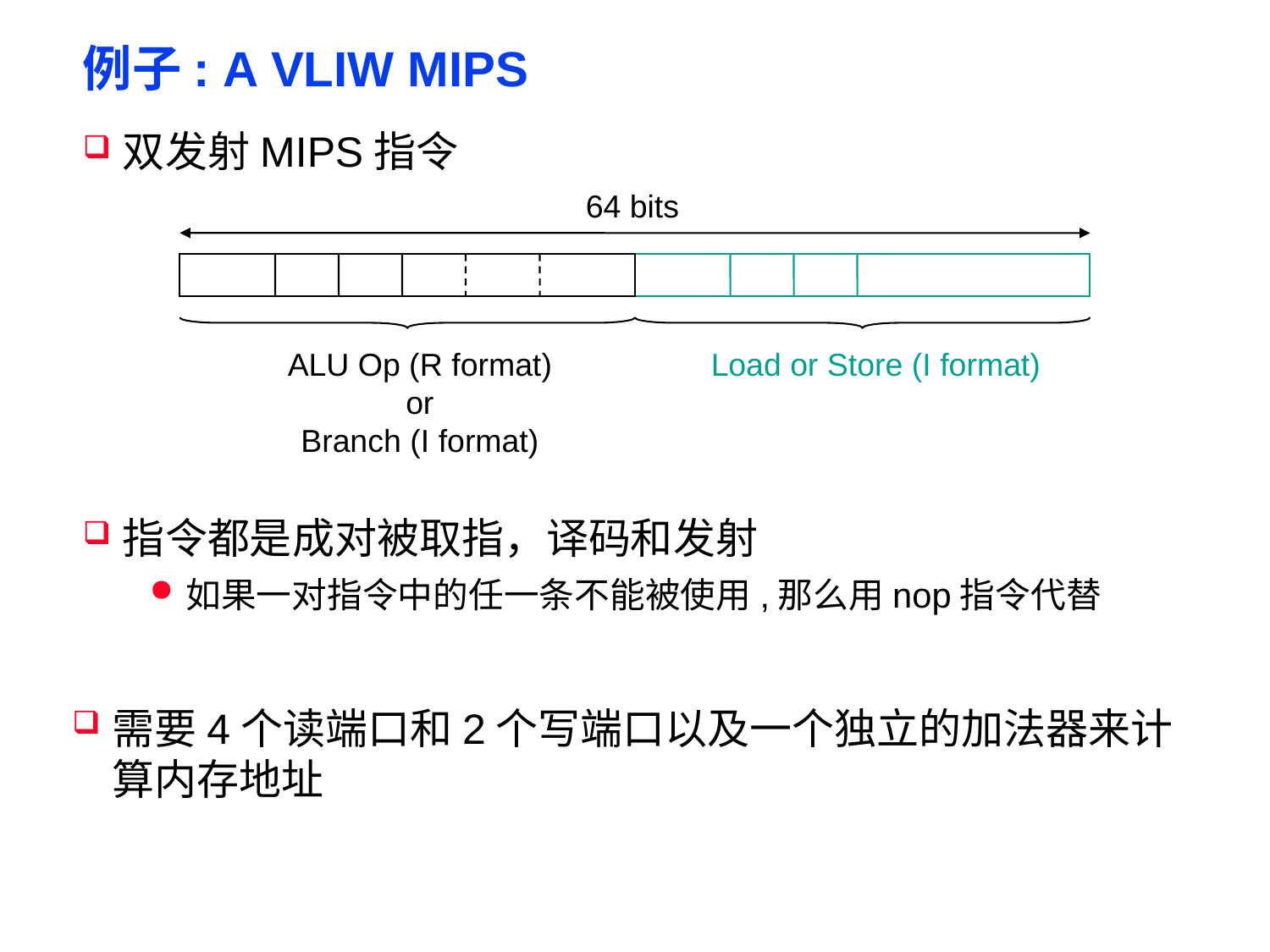

# 例子: A VLIW MIPS

双发射MIPS指令
64 bits

ALU Op (R format)
or
Branch (I format)
Load or Store (I format)
指令都是成对被取指，译码和发射
如果一对指令中的任一条不能被使用,那么用nop指令代替
需要4个读端口和2个写端口以及一个独立的加法器来计算内存地址